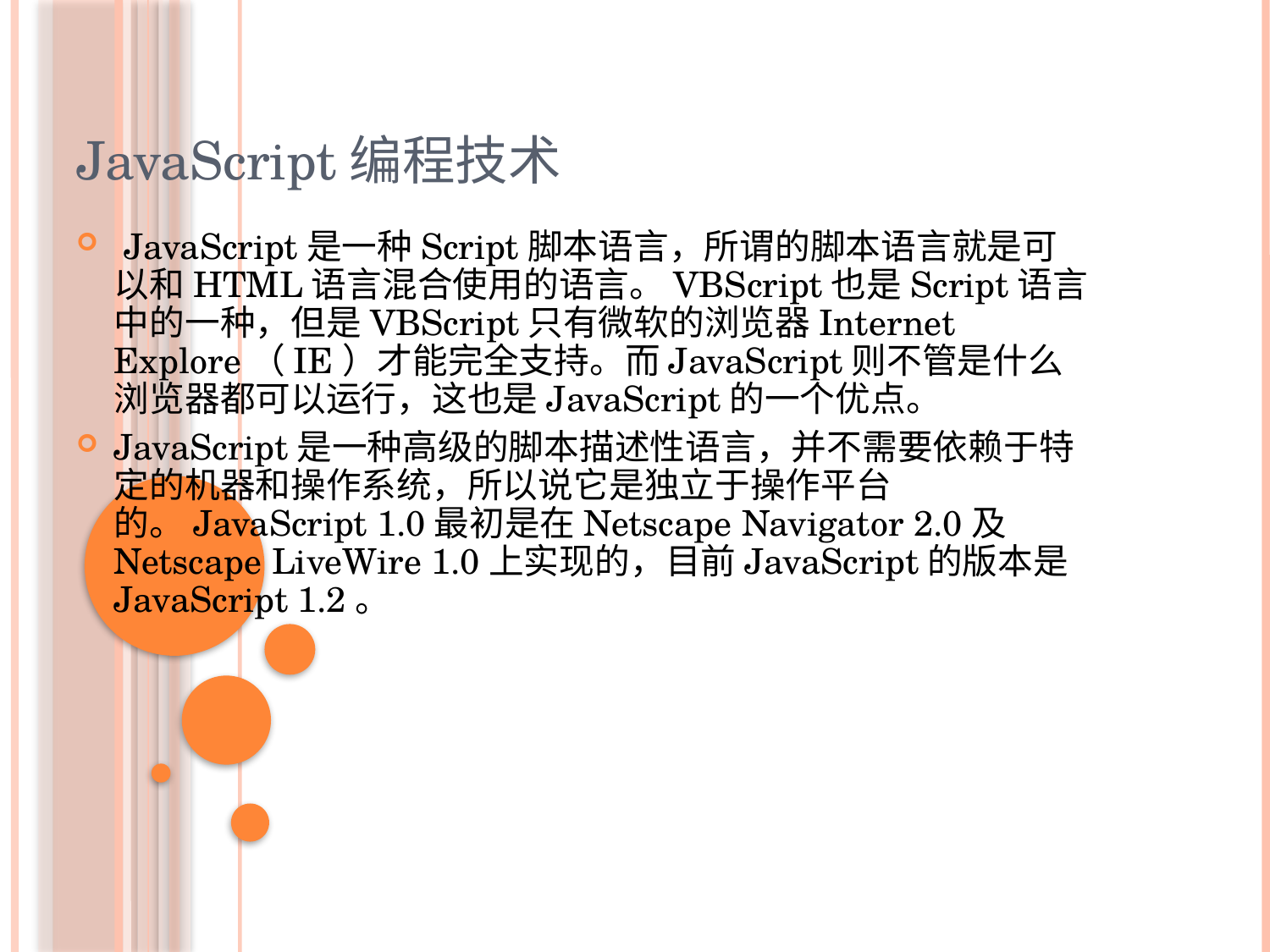

JavaScript编程技术
 JavaScript是一种Script脚本语言，所谓的脚本语言就是可以和HTML语言混合使用的语言。VBScript也是Script语言中的一种，但是VBScript只有微软的浏览器Internet Explore（IE）才能完全支持。而JavaScript则不管是什么浏览器都可以运行，这也是JavaScript的一个优点。
JavaScript是一种高级的脚本描述性语言，并不需要依赖于特定的机器和操作系统，所以说它是独立于操作平台的。JavaScript 1.0最初是在Netscape Navigator 2.0及Netscape LiveWire 1.0上实现的，目前JavaScript的版本是JavaScript 1.2。